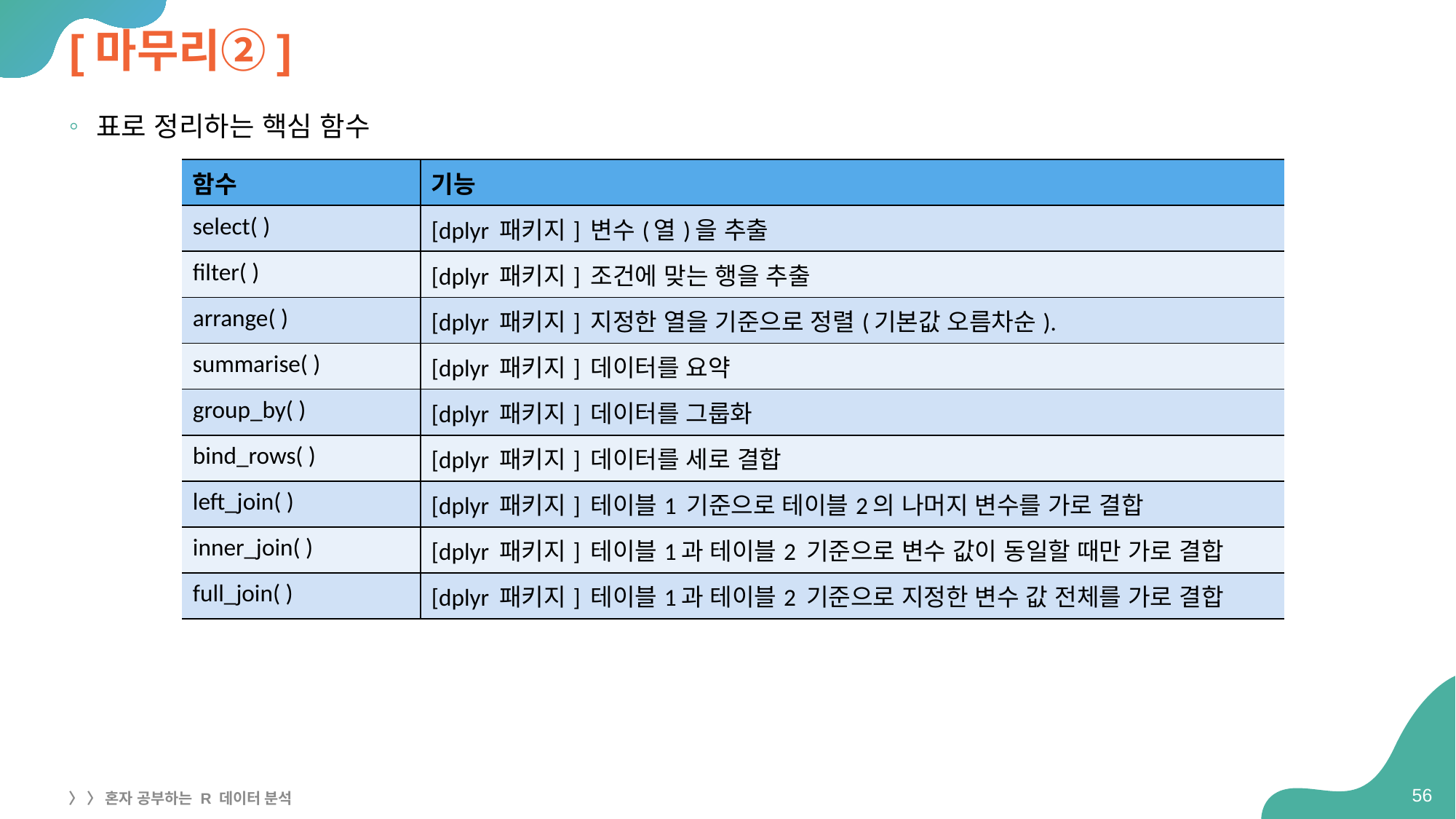

# [마무리②]
표로 정리하는 핵심 함수
| 함수 | 기능 |
| --- | --- |
| select( ) | [dplyr 패키지] 변수(열)을 추출 |
| filter( ) | [dplyr 패키지] 조건에 맞는 행을 추출 |
| arrange( ) | [dplyr 패키지] 지정한 열을 기준으로 정렬(기본값 오름차순). |
| summarise( ) | [dplyr 패키지] 데이터를 요약 |
| group\_by( ) | [dplyr 패키지] 데이터를 그룹화 |
| bind\_rows( ) | [dplyr 패키지] 데이터를 세로 결합 |
| left\_join( ) | [dplyr 패키지] 테이블1 기준으로 테이블2의 나머지 변수를 가로 결합 |
| inner\_join( ) | [dplyr 패키지] 테이블1과 테이블2 기준으로 변수 값이 동일할 때만 가로 결합 |
| full\_join( ) | [dplyr 패키지] 테이블1과 테이블2 기준으로 지정한 변수 값 전체를 가로 결합 |
56
〉 〉 혼자 공부하는 R 데이터 분석